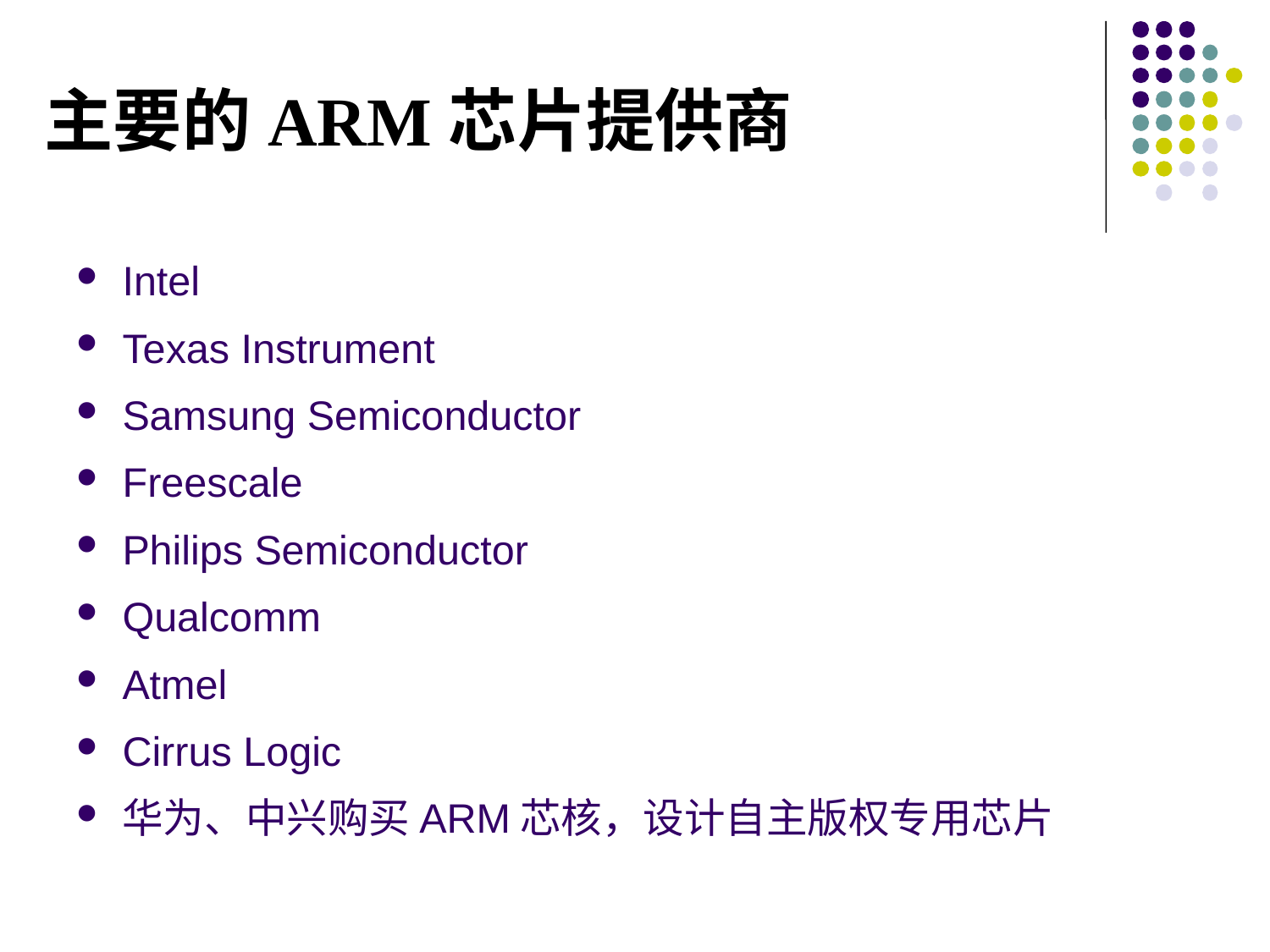

# 主要的ARM芯片提供商
Intel
Texas Instrument
Samsung Semiconductor
Freescale
Philips Semiconductor
Qualcomm
Atmel
Cirrus Logic
华为、中兴购买ARM芯核，设计自主版权专用芯片